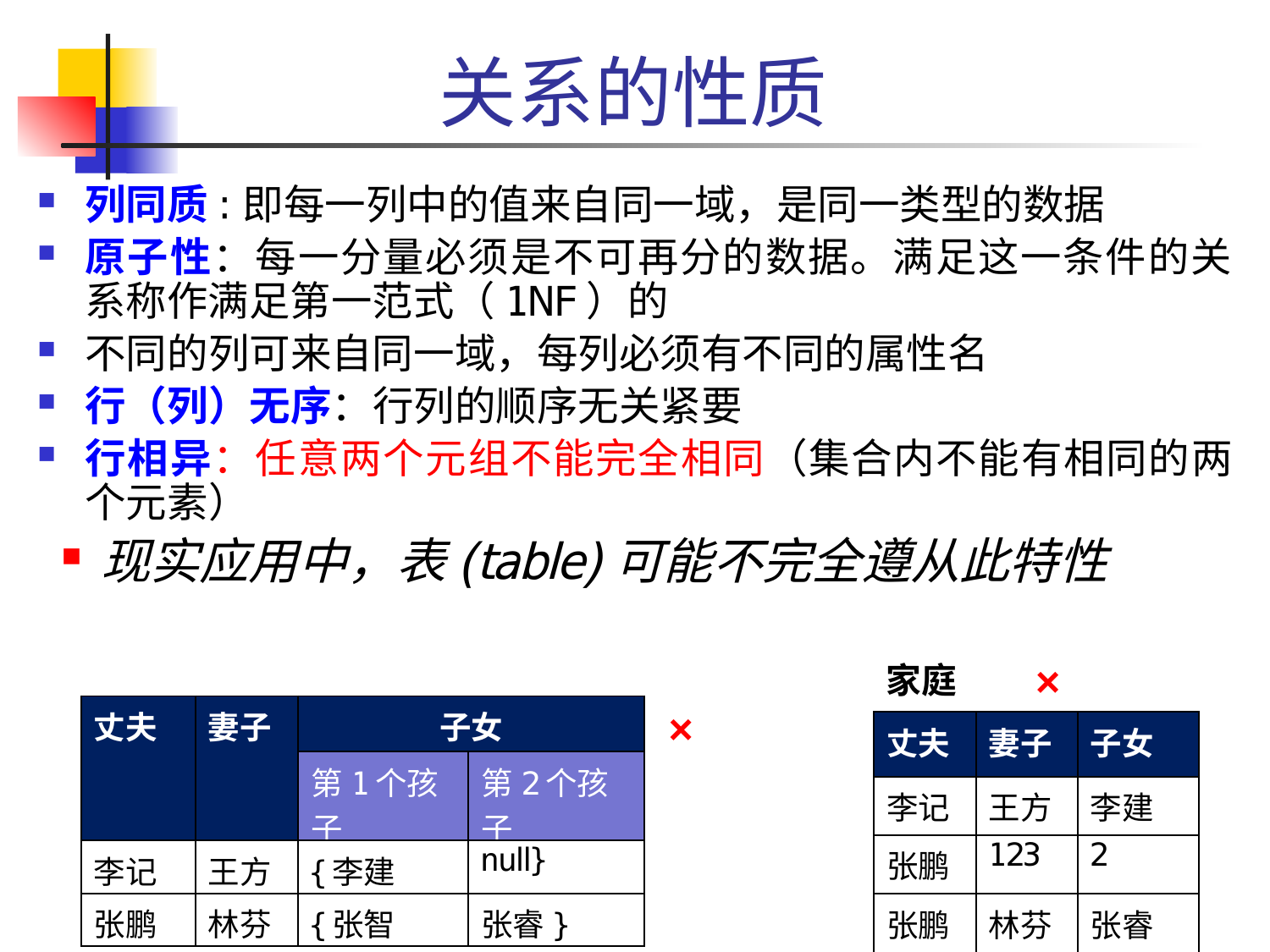

# 关系的性质
列同质:即每一列中的值来自同一域，是同一类型的数据
原子性：每一分量必须是不可再分的数据。满足这一条件的关系称作满足第一范式（1NF）的
不同的列可来自同一域，每列必须有不同的属性名
行（列）无序：行列的顺序无关紧要
行相异：任意两个元组不能完全相同（集合内不能有相同的两个元素）
现实应用中，表(table)可能不完全遵从此特性

×
家庭
| 丈夫 | 妻子 | 子女 |  |
| --- | --- | --- | --- |
|  |  | 第1个孩子 | 第2个孩子 |
| 李记 | 王方 | {李建 | null} |
| 张鹏 | 林芬 | {张智 | 张睿} |
×
| 丈夫 | 妻子 | 子女 |
| --- | --- | --- |
| 李记 | 王方 | 李建 |
| 张鹏 | 123 | 2 |
| 张鹏 | 林芬 | 张睿 |